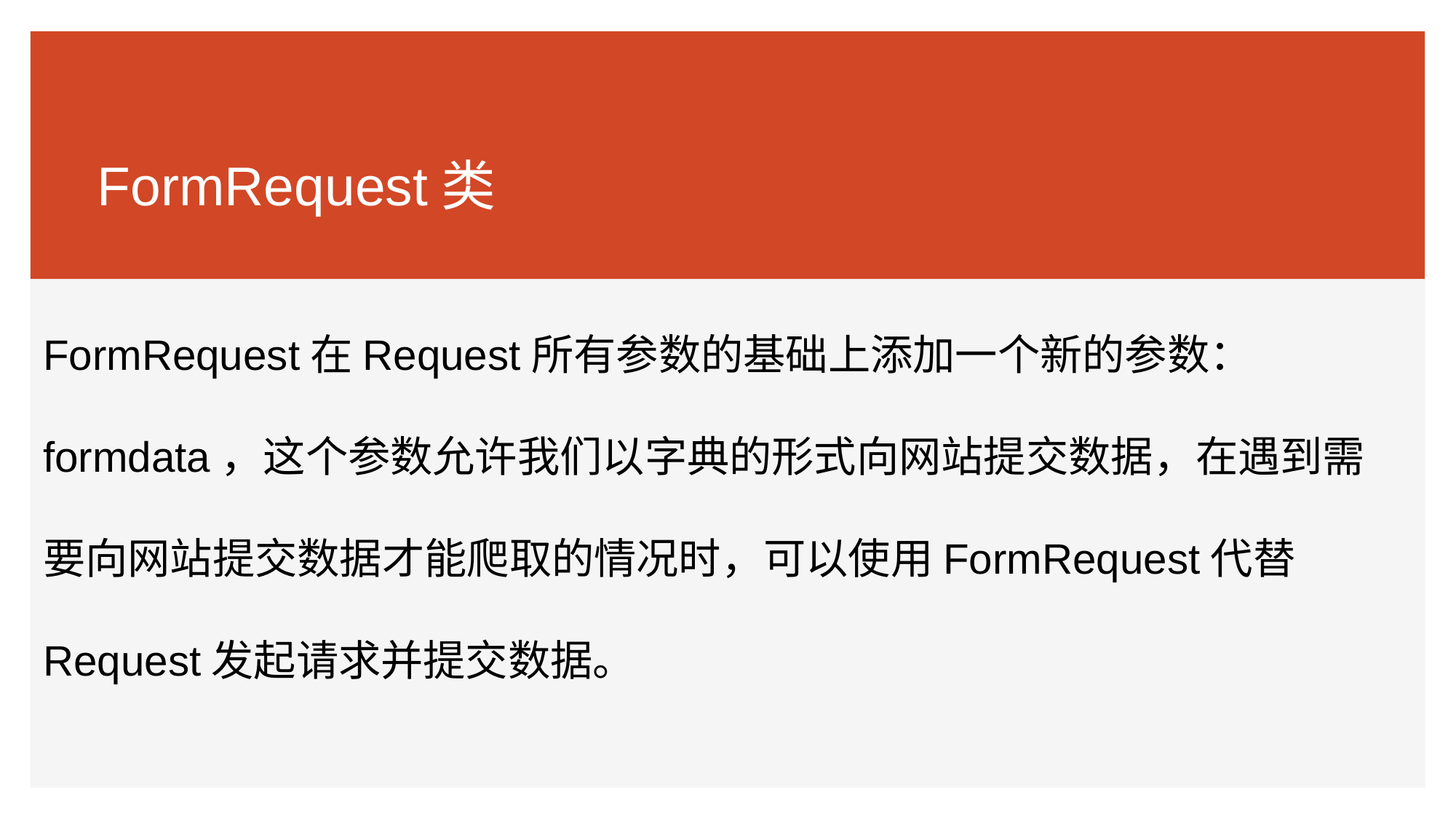

# FormRequest类
FormRequest在Request所有参数的基础上添加一个新的参数：formdata，这个参数允许我们以字典的形式向网站提交数据，在遇到需要向网站提交数据才能爬取的情况时，可以使用FormRequest代替Request发起请求并提交数据。